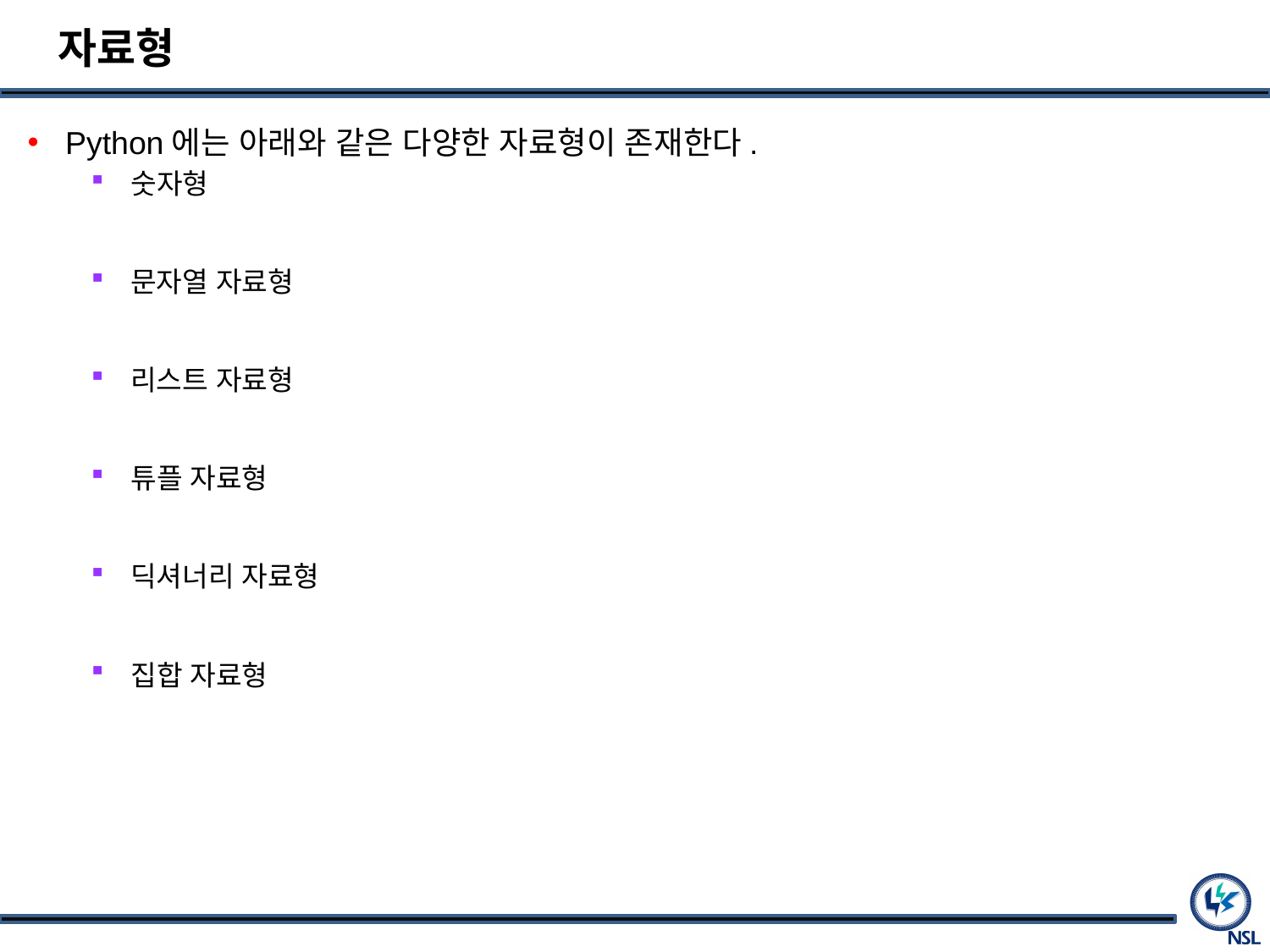

# 자료형
Python에는 아래와 같은 다양한 자료형이 존재한다.
숫자형

문자열 자료형

리스트 자료형

튜플 자료형

딕셔너리 자료형

집합 자료형